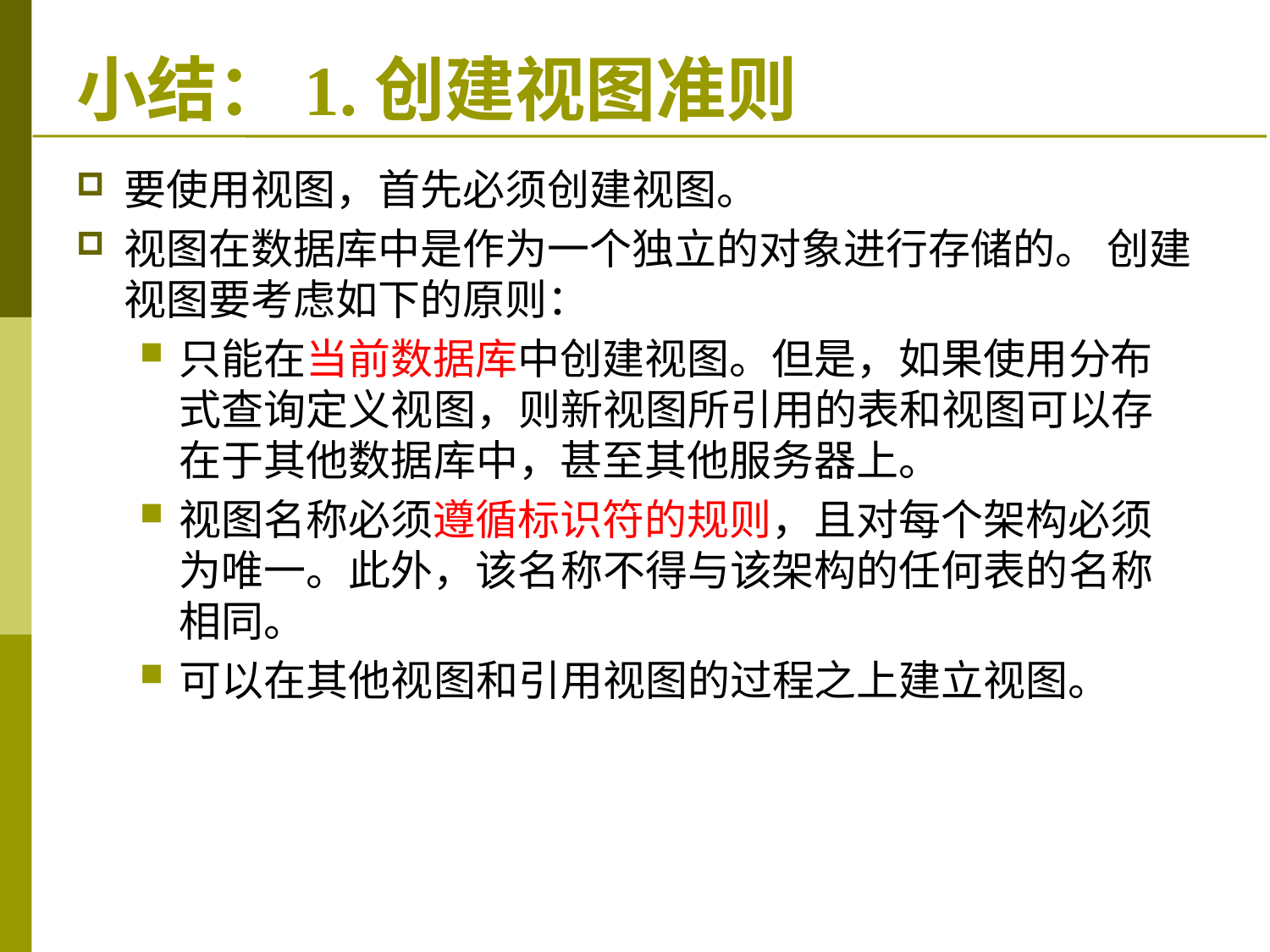

# 小结：1.创建视图准则
要使用视图，首先必须创建视图。
视图在数据库中是作为一个独立的对象进行存储的。 创建视图要考虑如下的原则：
只能在当前数据库中创建视图。但是，如果使用分布式查询定义视图，则新视图所引用的表和视图可以存在于其他数据库中，甚至其他服务器上。
视图名称必须遵循标识符的规则，且对每个架构必须为唯一。此外，该名称不得与该架构的任何表的名称相同。
可以在其他视图和引用视图的过程之上建立视图。